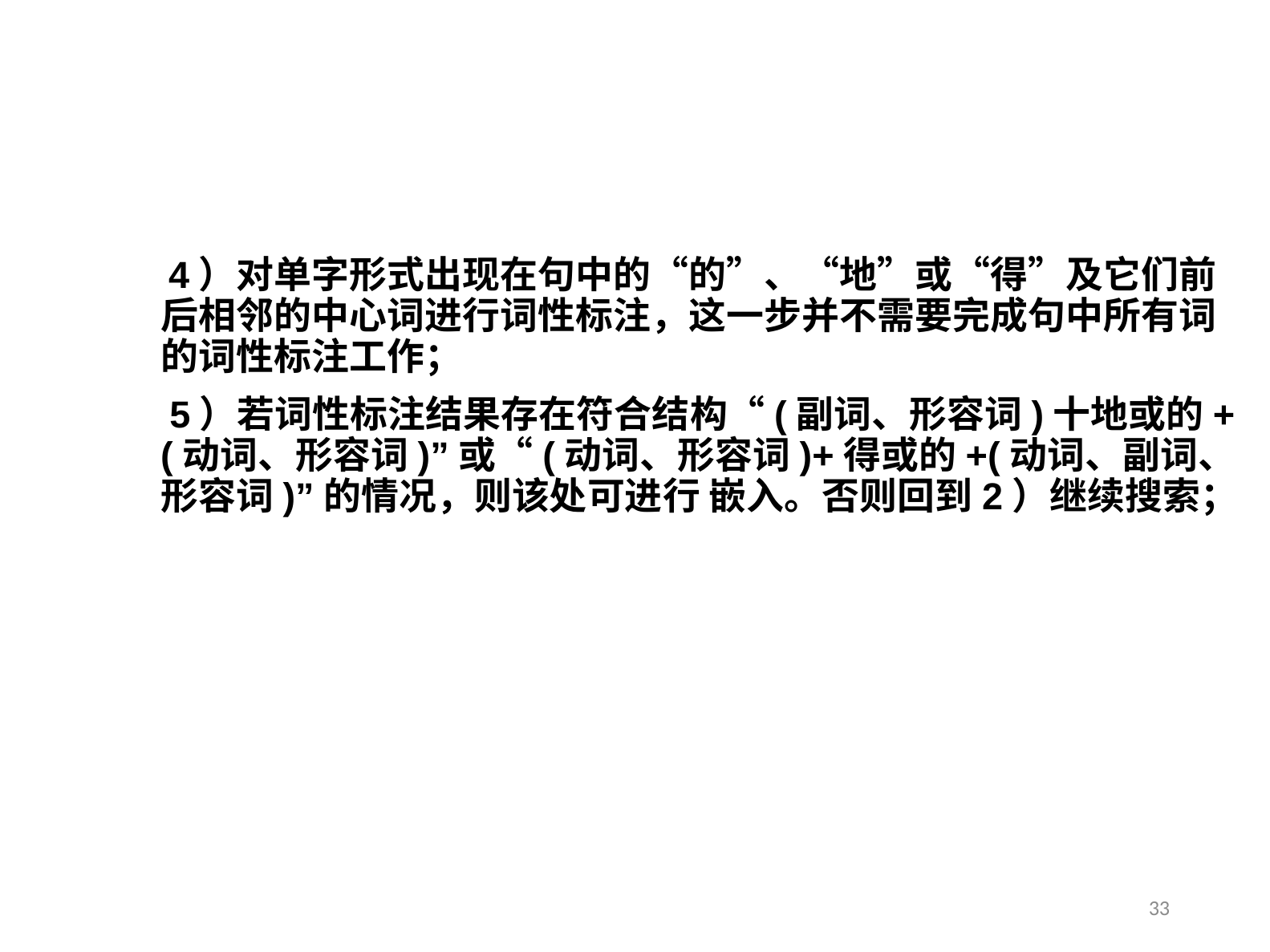

4）对单字形式出现在句中的“的”、“地”或“得”及它们前后相邻的中心词进行词性标注，这一步并不需要完成句中所有词的词性标注工作；
　　5）若词性标注结果存在符合结构“(副词、形容词)十地或的+(动词、形容词)”或“(动词、形容词)+得或的+(动词、副词、形容词)”的情况，则该处可进行 嵌入。否则回到2）继续搜索；
33